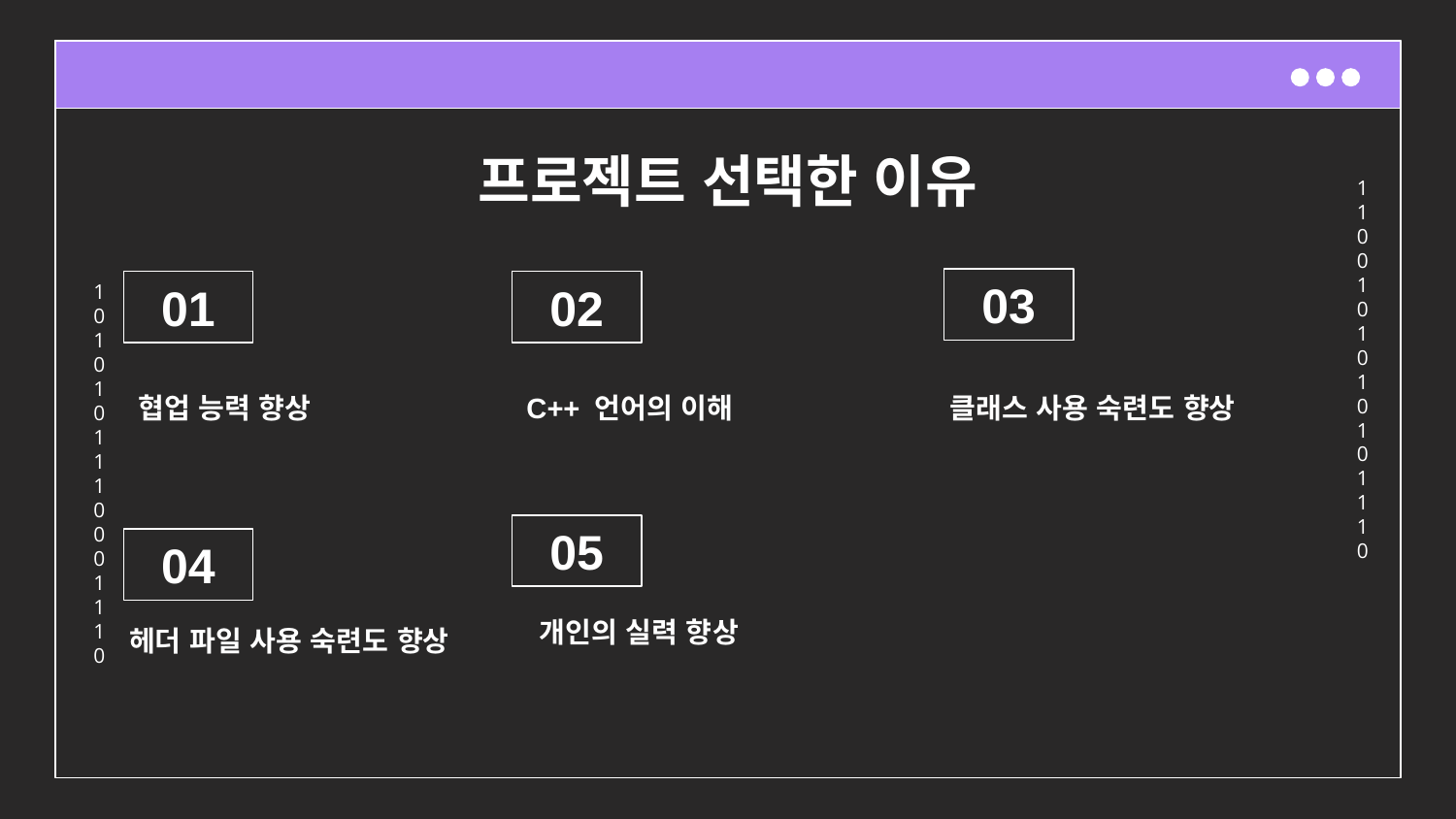

# 프로젝트 선택한 이유
03
01
02
협업 능력 향상
C++ 언어의 이해
클래스 사용 숙련도 향상
05
04
개인의 실력 향상
헤더 파일 사용 숙련도 향상